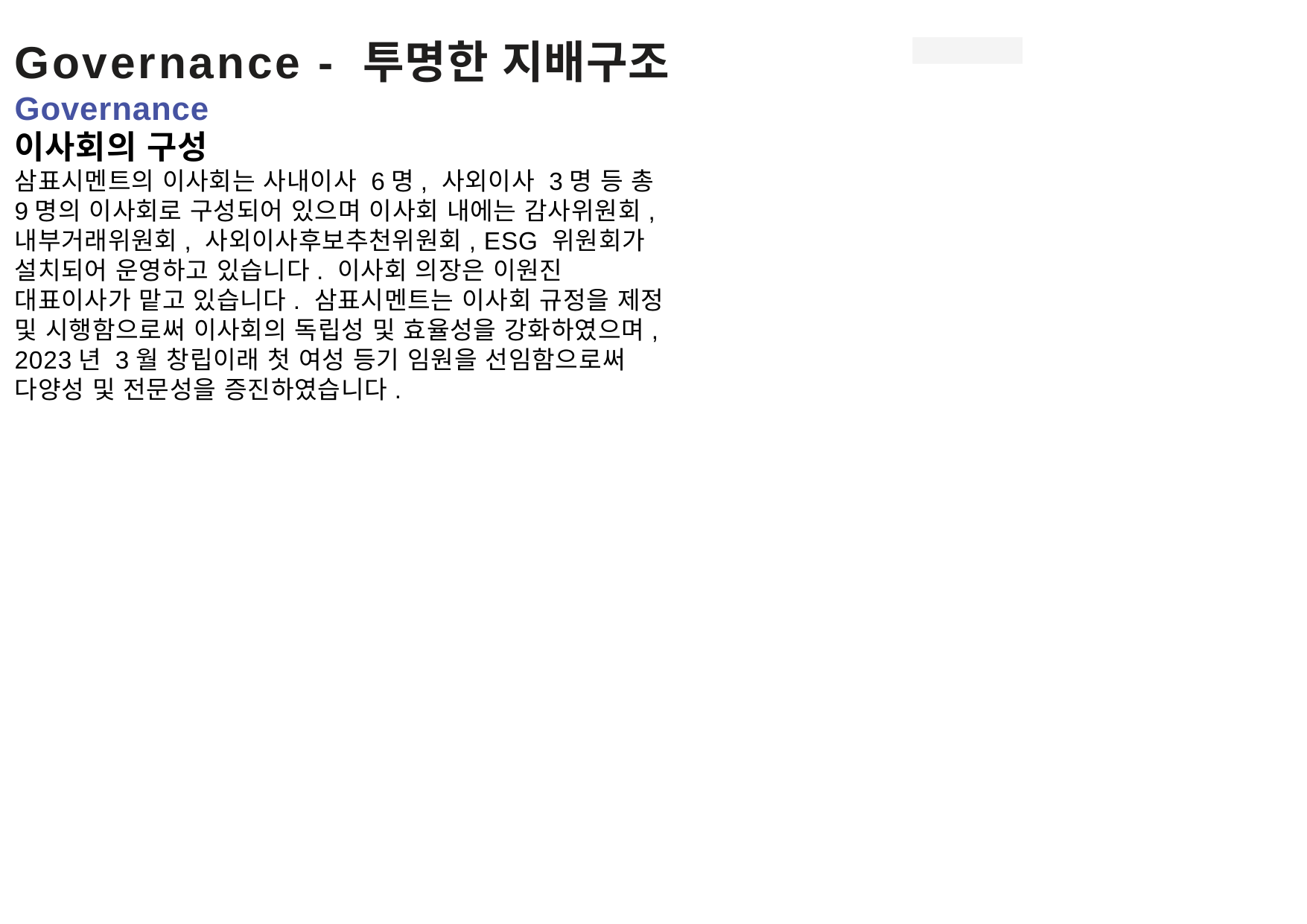

# Governance - 투명한 지배구조 Governance 이사회의 구성 삼표시멘트의 이사회는 사내이사 6명, 사외이사 3명 등 총 9명의 이사회로 구성되어 있으며 이사회 내에는 감사위원회, 내부거래위원회, 사외이사후보추천위원회, ESG 위원회가 설치되어 운영하고 있습니다. 이사회 의장은 이원진 대표이사가 맡고 있습니다. 삼표시멘트는 이사회 규정을 제정 및 시행함으로써 이사회의 독립성 및 효율성을 강화하였으며, 2023년 3월 창립이래 첫 여성 등기 임원을 선임함으로써 다양성 및 전문성을 증진하였습니다.